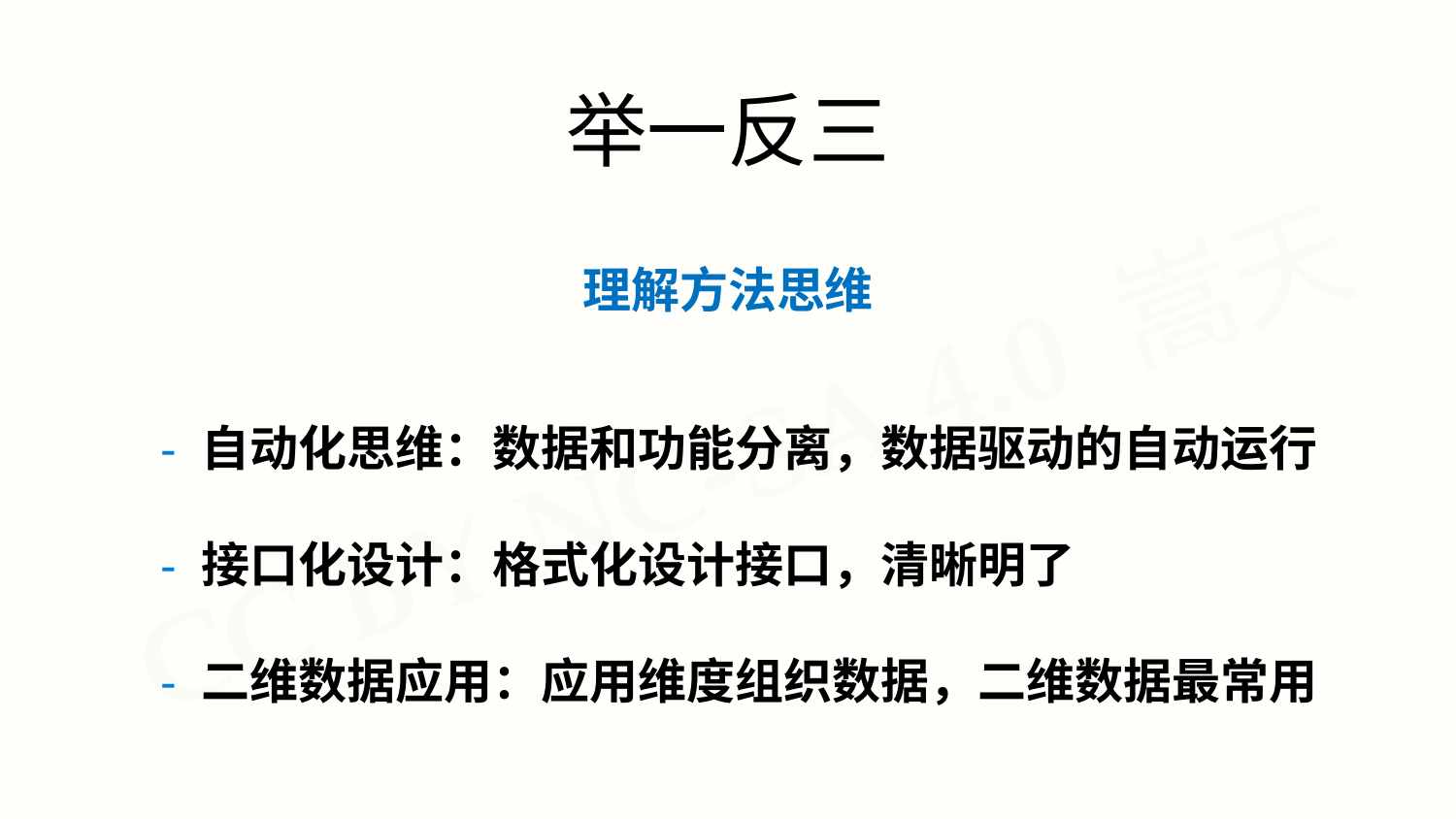

举一反三
理解方法思维
            - 自动化思维：数据和功能分离，数据驱动的自动运行
            - 接口化设计：格式化设计接口，清晰明了
            - 二维数据应用：应用维度组织数据，二维数据最常用